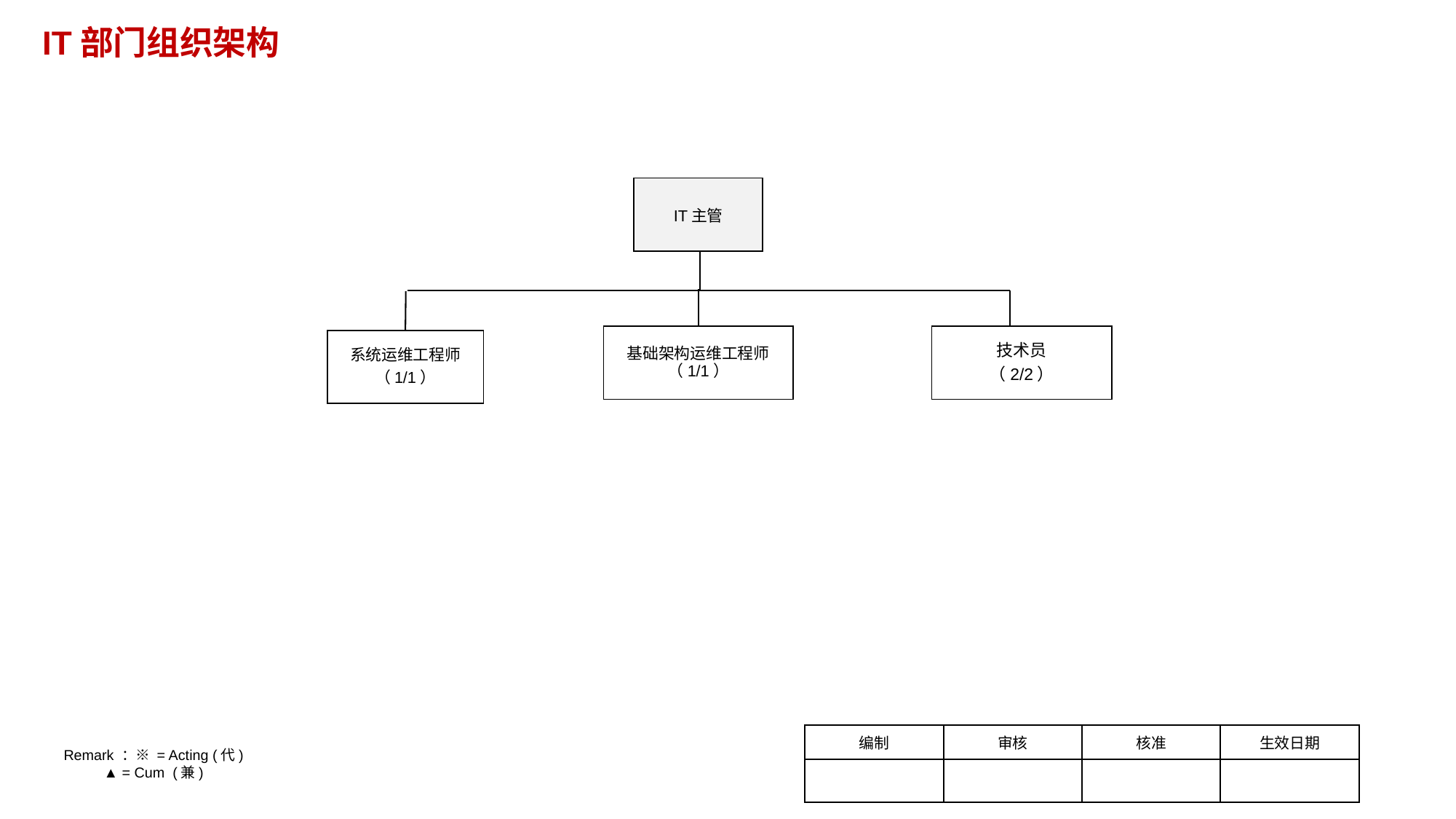

IT部门组织架构
IT主管
基础架构运维工程师（1/1）
技术员
（2/2）
系统运维工程师
（1/1）
| 编制 | 审核 | 核准 | 生效日期 |
| --- | --- | --- | --- |
|  |  |  |  |
Remark ：※ = Acting (代)
               ▲ = Cum  (兼)